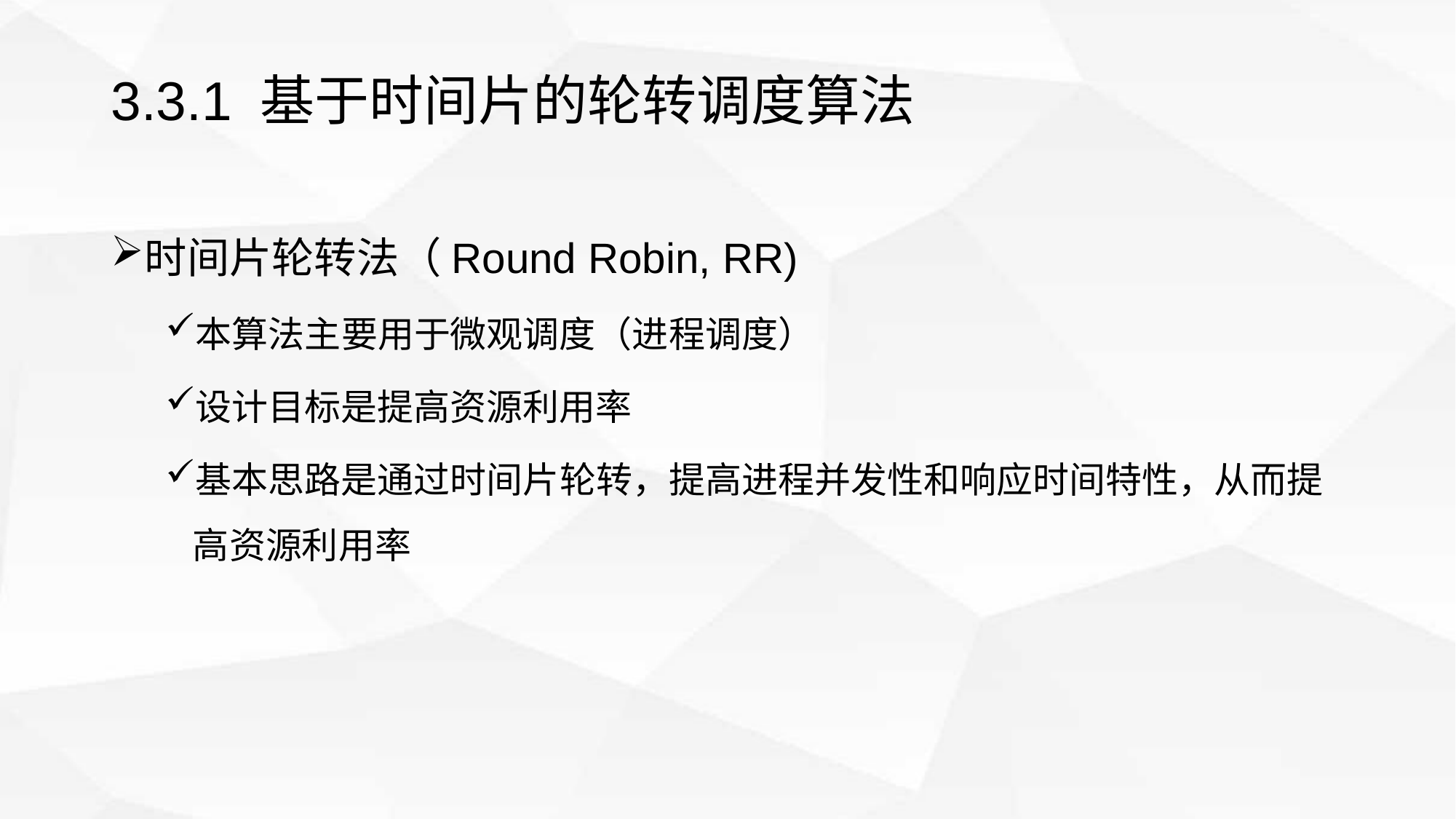

# 3.3.1 基于时间片的轮转调度算法
时间片轮转法（Round Robin, RR)
本算法主要用于微观调度（进程调度）
设计目标是提高资源利用率
基本思路是通过时间片轮转，提高进程并发性和响应时间特性，从而提高资源利用率